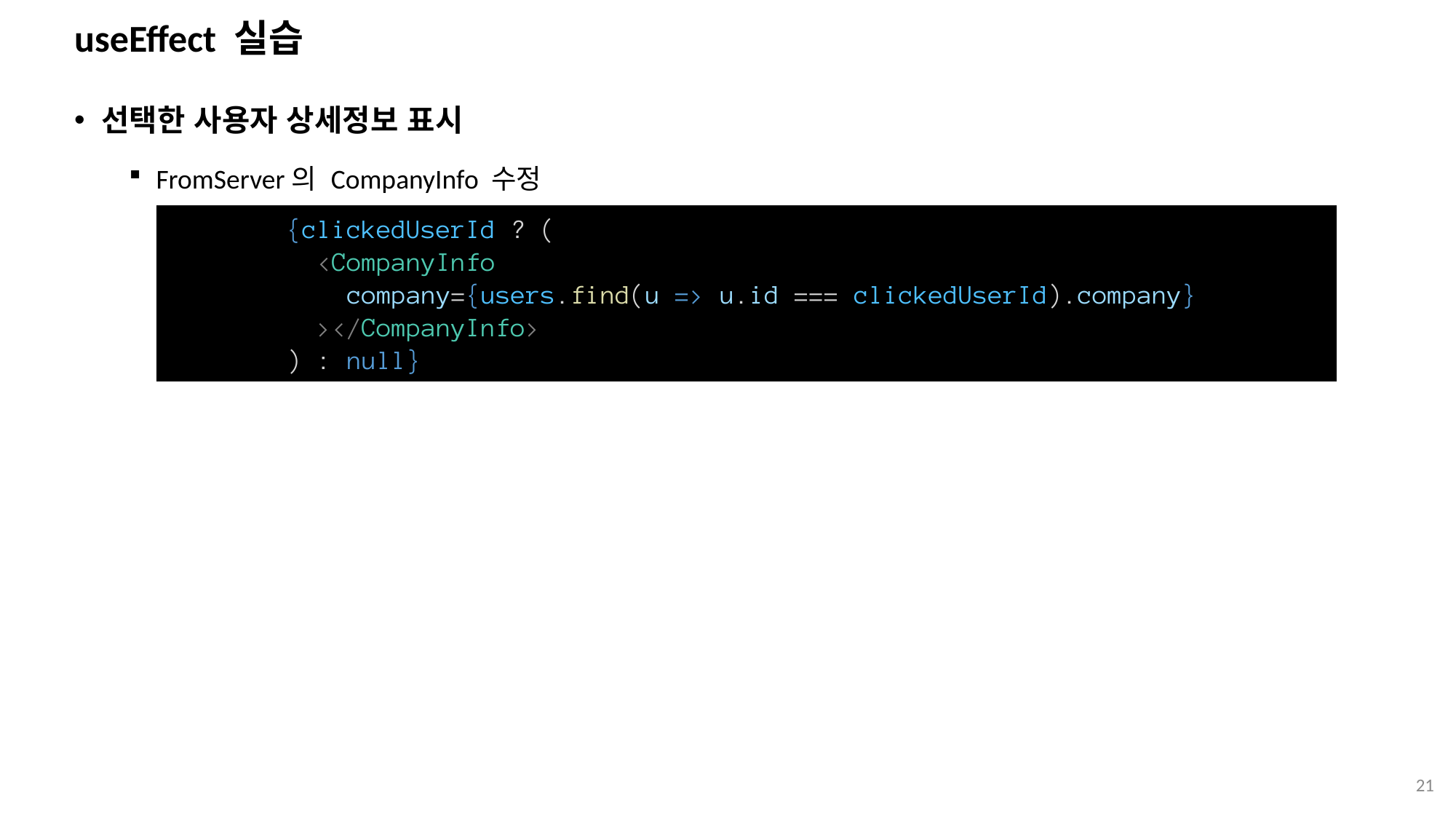

# useEffect 실습
선택한 사용자 상세정보 표시
FromServer의 CompanyInfo 수정

        {clickedUserId ? (
          <CompanyInfo
            company={users.find(u => u.id === clickedUserId).company}
          ></CompanyInfo>
        ) : null}
21